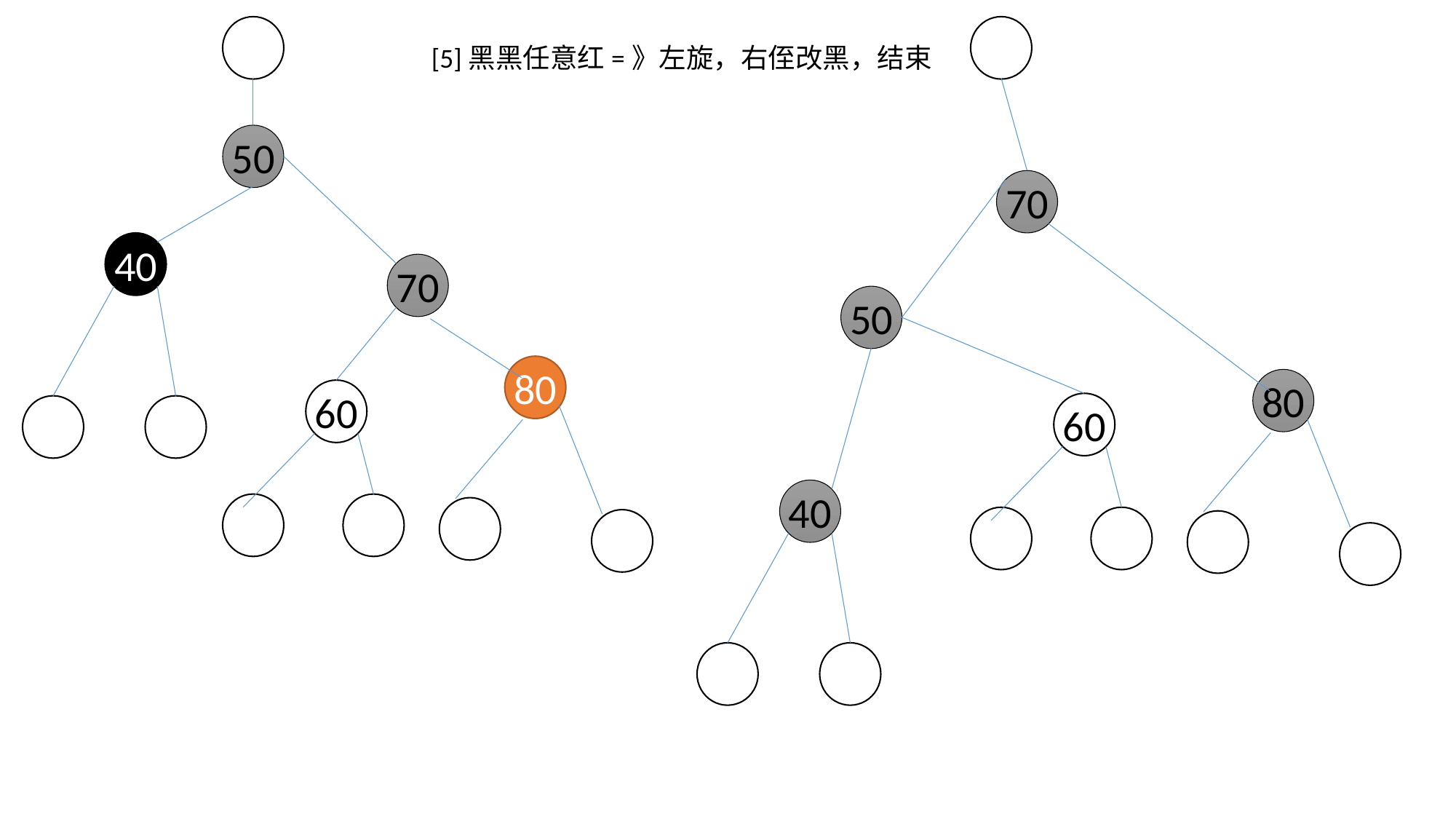

[5]黑黑任意红=》左旋，右侄改黑，结束
50
70
40
70
50
80
80
60
60

40